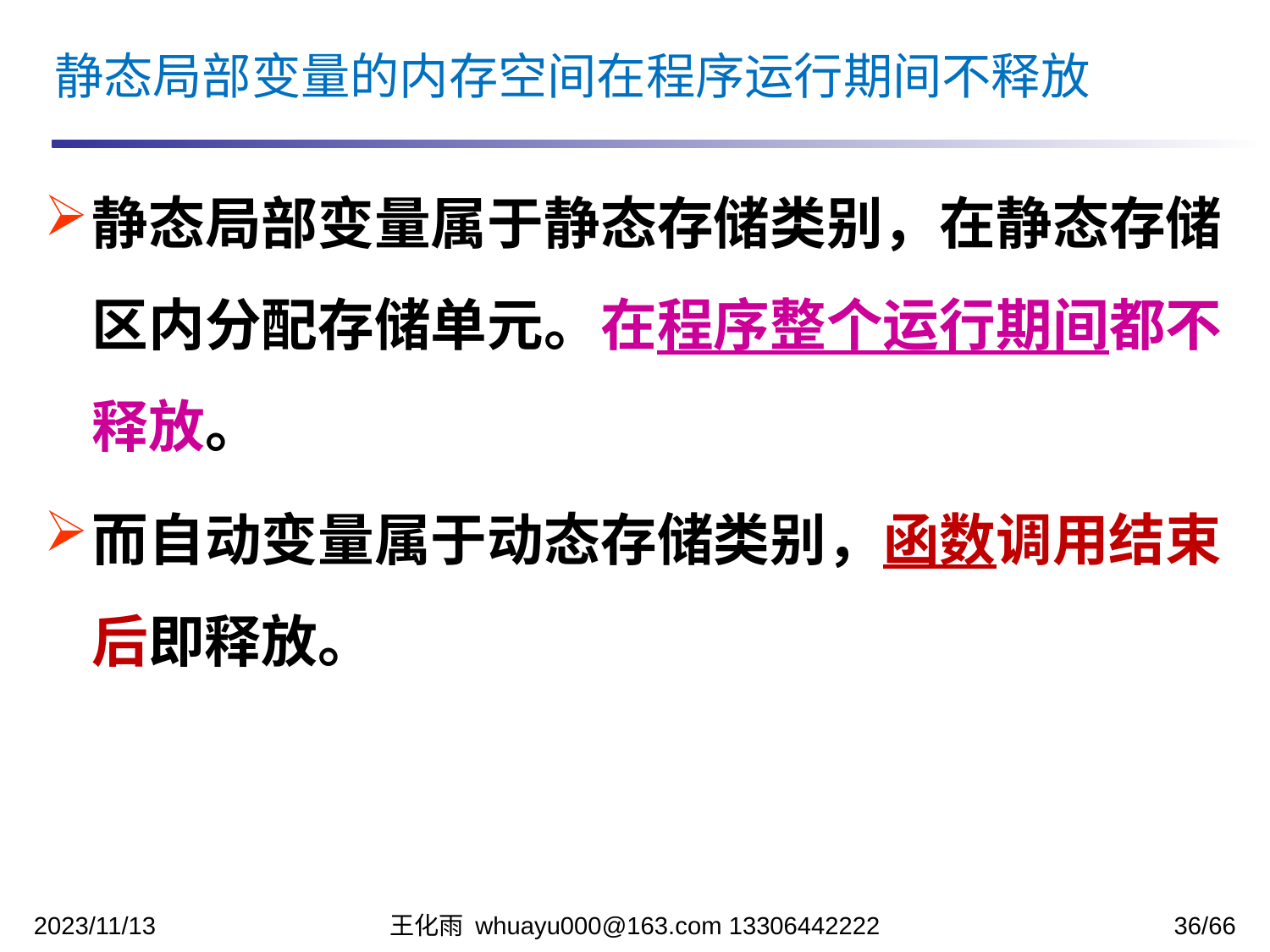

静态局部变量的内存空间在程序运行期间不释放
静态局部变量属于静态存储类别，在静态存储区内分配存储单元。在程序整个运行期间都不释放。
而自动变量属于动态存储类别，函数调用结束后即释放。
2023/11/13
王化雨 whuayu000@163.com 13306442222
36/66